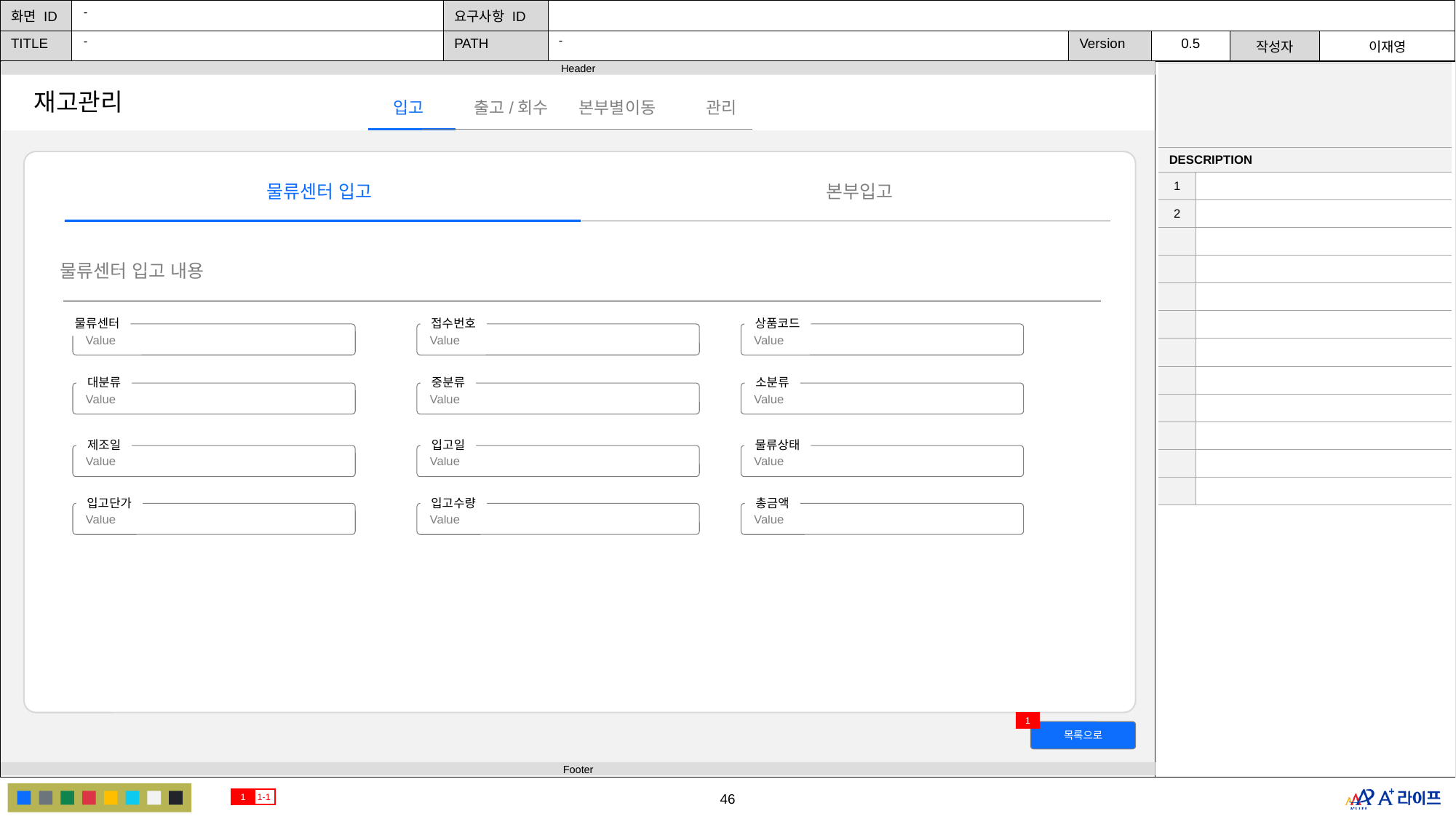

-

-
-
|  |  |
| --- | --- |
| DESCRIPTION |  |
| 1 |  |
| 2 |  |
|  |  |
|  |  |
|  |  |
|  |  |
|  |  |
|  |  |
|  |  |
|  |  |
|  |  |
|  |  |
재고관리
출고/회수
본부별이동
관리
입고

물류센터 입고
본부입고
물류센터 입고 내용
물류센터
Value
접수번호
Value
상품코드
Value
대분류
Value
중분류
Value
소분류
Value
제조일
Value
입고일
Value
물류상태
Value
입고단가
Value
입고수량
Value
총금액
Value
1
목록으로
1
1-1